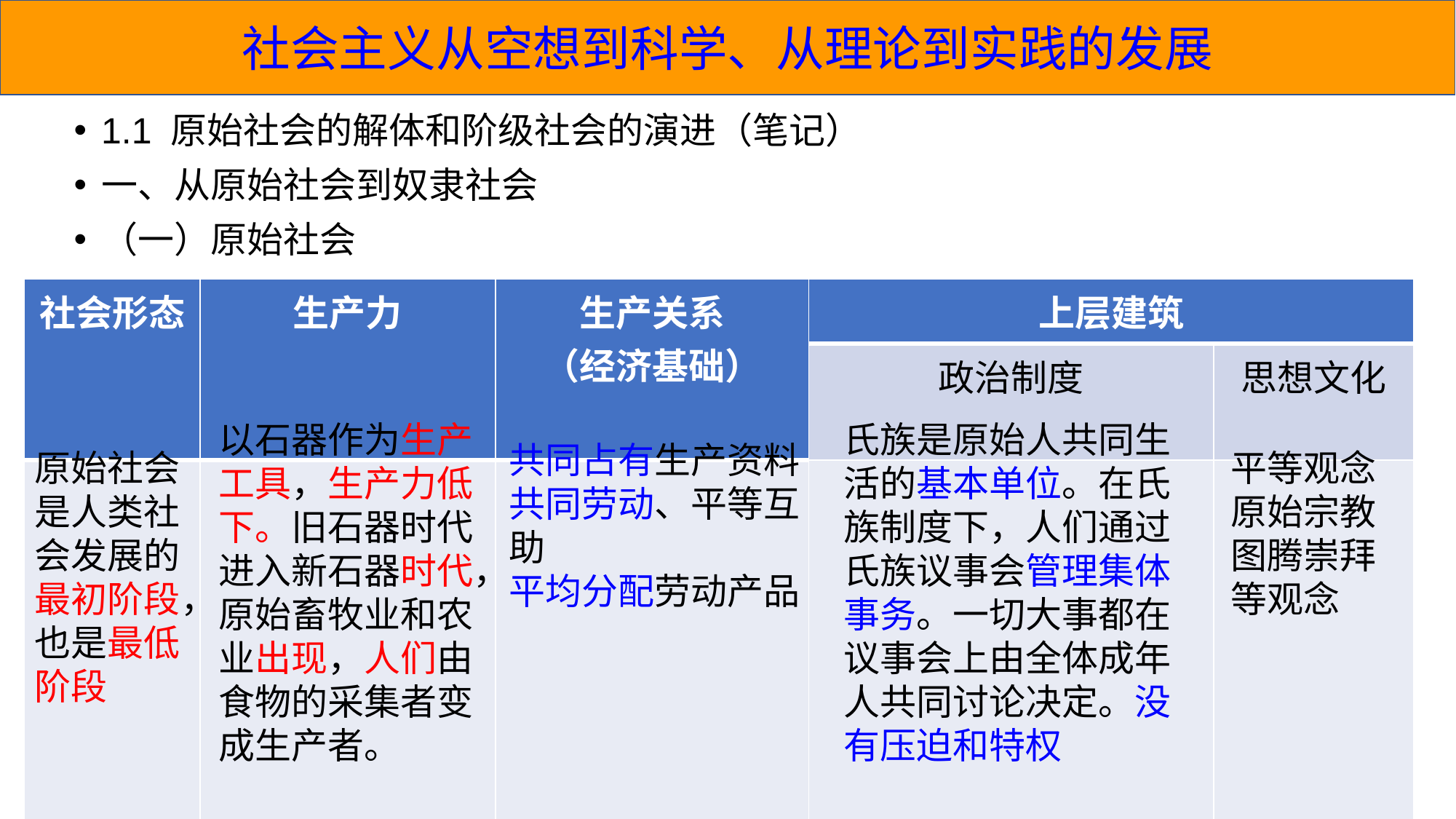

社会主义从空想到科学、从理论到实践的发展
1.1 原始社会的解体和阶级社会的演进（笔记）
一、从原始社会到奴隶社会
（一）原始社会
| 社会形态 | 生产力 | 生产关系 （经济基础） | 上层建筑 |  |
| --- | --- | --- | --- | --- |
|  |  |  | 政治制度 | 思想文化 |
|  |  |  |  |  |
以石器作为生产工具，生产力低下。旧石器时代进入新石器时代，原始畜牧业和农业出现，人们由食物的采集者变成生产者。
氏族是原始人共同生活的基本单位。在氏族制度下，人们通过氏族议事会管理集体事务。一切大事都在议事会上由全体成年人共同讨论决定。没有压迫和特权
共同占有生产资料
共同劳动、平等互助
平均分配劳动产品
原始社会是人类社会发展的最初阶段，也是最低阶段
平等观念
原始宗教
图腾崇拜等观念